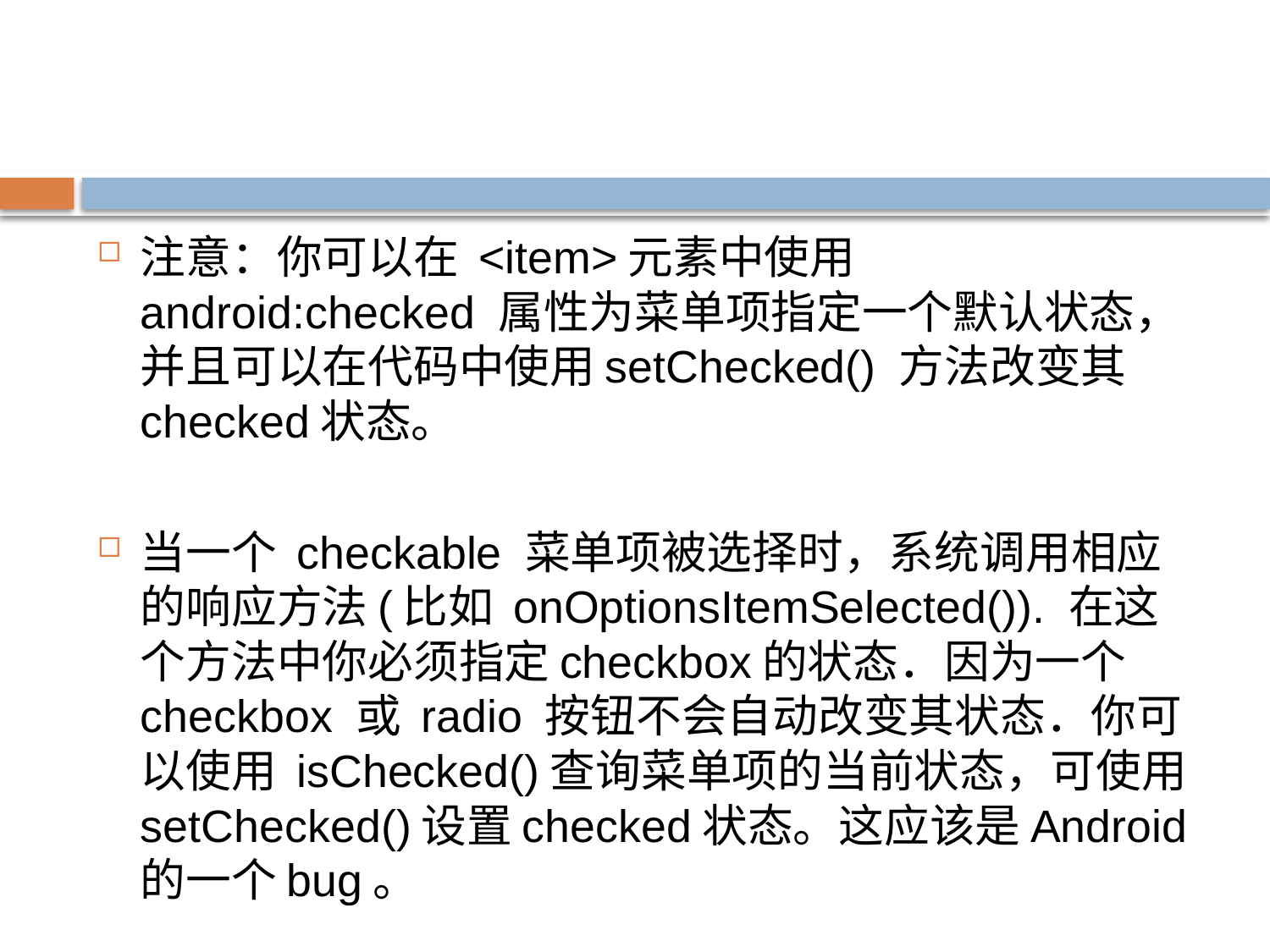

#
注意：你可以在 <item>元素中使用 android:checked 属性为菜单项指定一个默认状态，并且可以在代码中使用setChecked() 方法改变其checked状态。

当一个 checkable 菜单项被选择时，系统调用相应的响应方法(比如 onOptionsItemSelected()). 在这个方法中你必须指定checkbox的状态．因为一个checkbox 或 radio 按钮不会自动改变其状态．你可以使用 isChecked()查询菜单项的当前状态，可使用setChecked()设置checked状态。这应该是Android的一个bug。